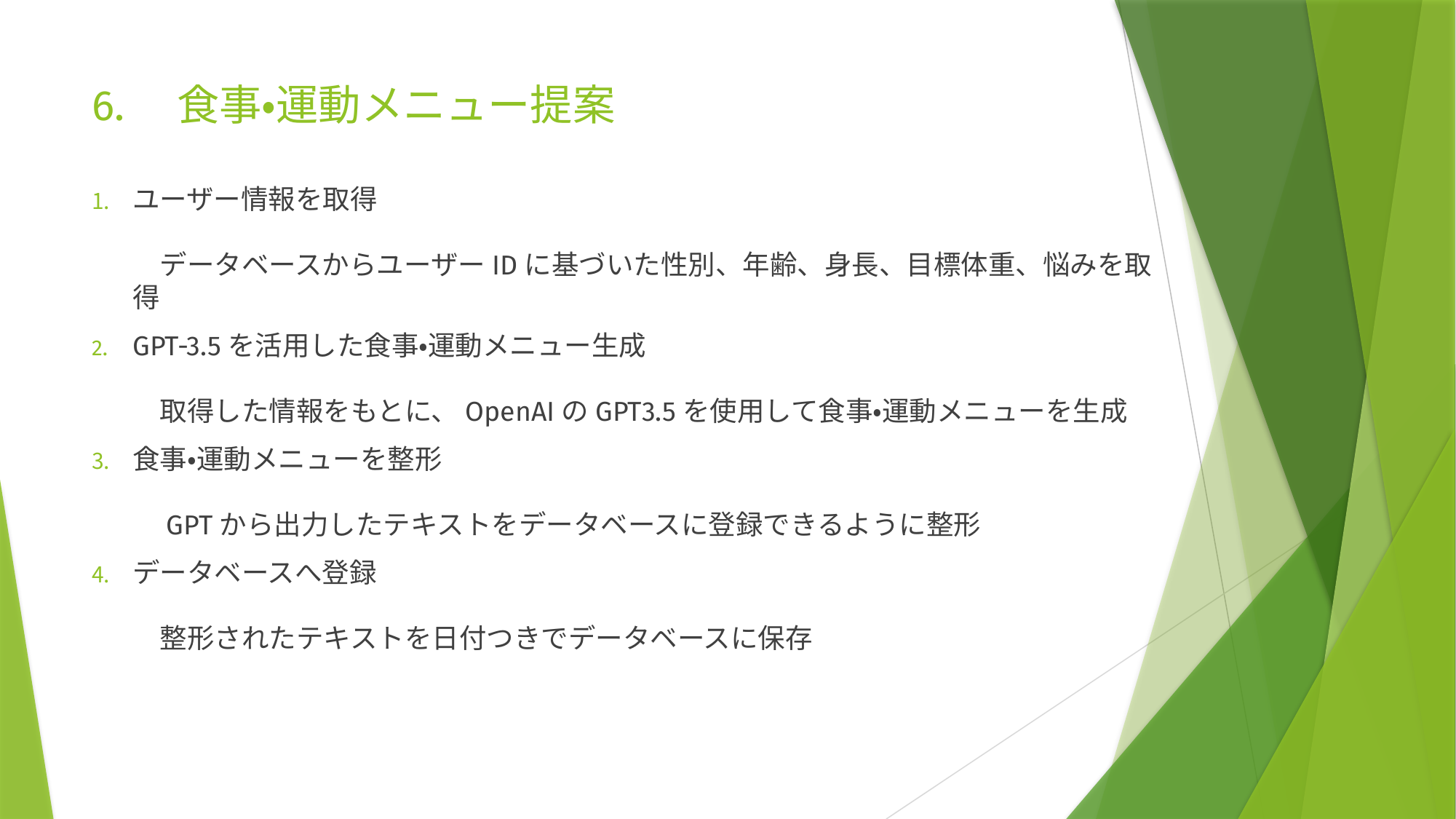

# 6.　食事・運動メニュー提案
ユーザー情報を取得
　
　データベースからユーザーIDに基づいた性別、年齢、身長、目標体重、悩みを取得
GPT-3.5を活用した食事・運動メニュー生成
　取得した情報をもとに、OpenAIのGPT3.5を使用して食事・運動メニューを生成
食事・運動メニューを整形
　GPTから出力したテキストをデータベースに登録できるように整形
データベースへ登録
　整形されたテキストを日付つきでデータベースに保存